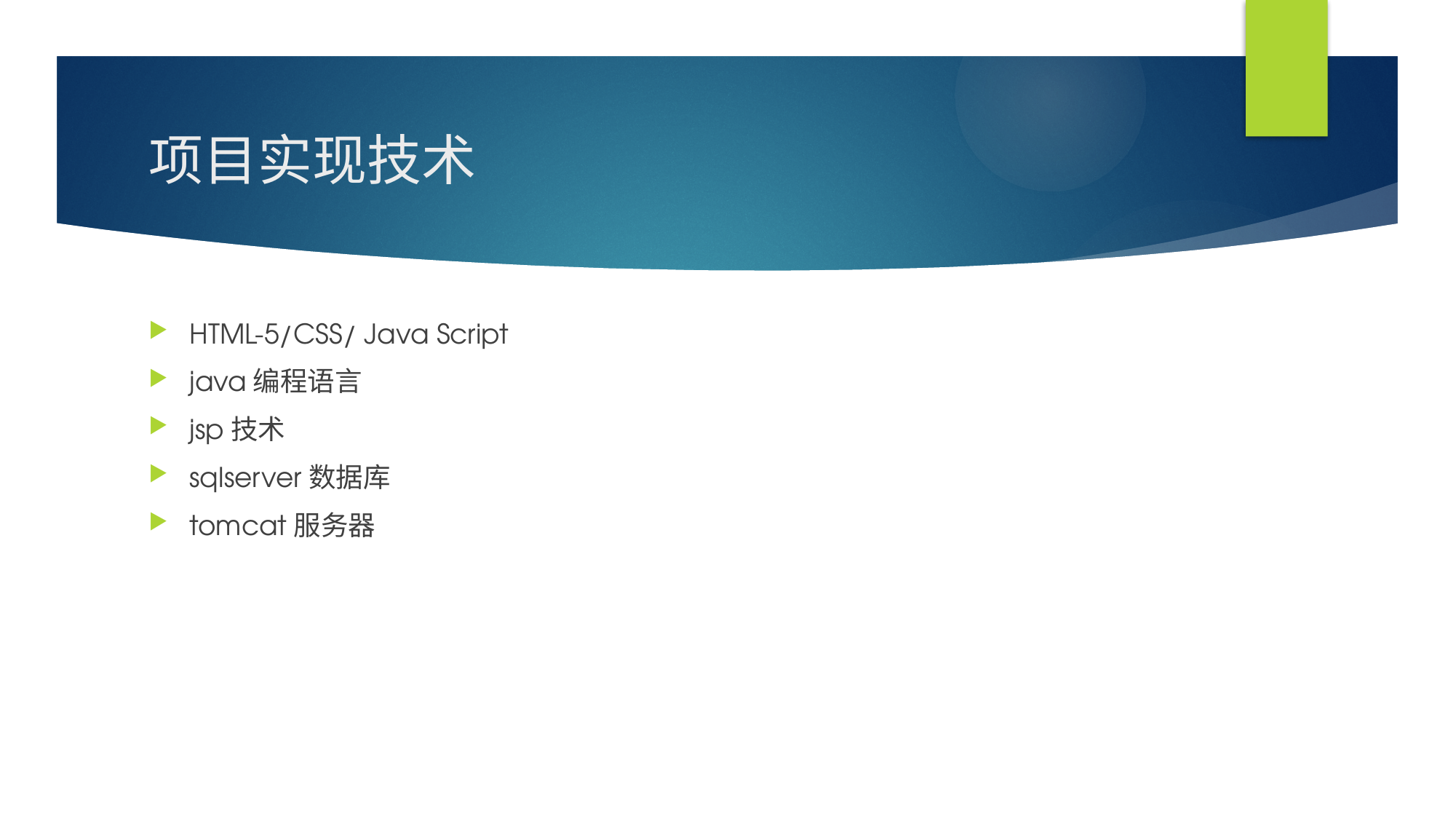

# 项目实现技术
HTML-5/CSS/ Java Script
java编程语言
jsp技术
sqlserver数据库
tomcat服务器